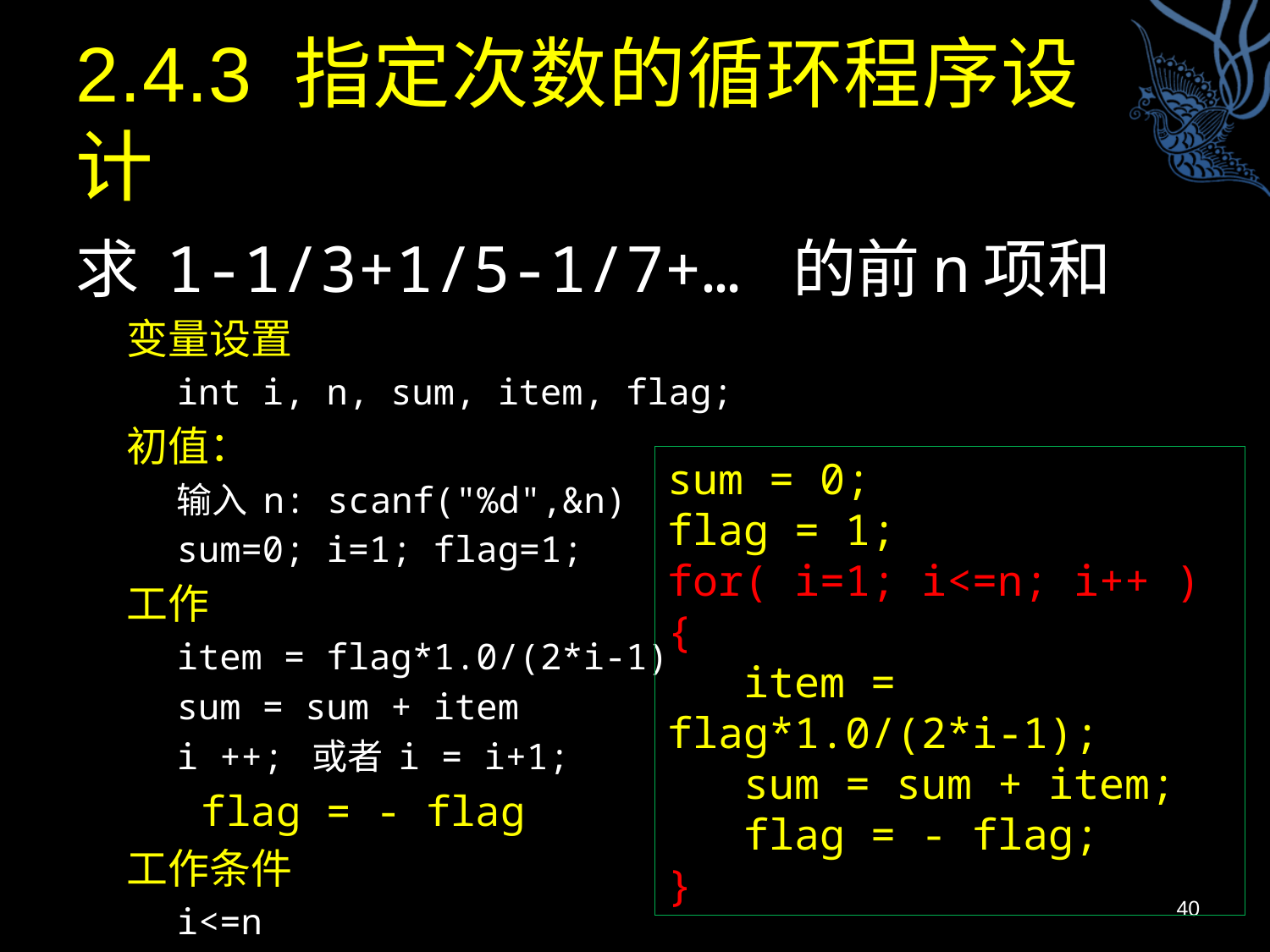

# 2.4.3 指定次数的循环程序设计
求 1-1/3+1/5-1/7+… 的前n项和
变量设置
int i, n, sum, item, flag;
初值：
输入 n: scanf("%d",&n)
sum=0; i=1; flag=1;
工作
item = flag*1.0/(2*i-1)
sum = sum + item
i ++; 或者 i = i+1;
   flag = - flag
工作条件
i<=n
sum = 0;
flag = 1;
for( i=1; i<=n; i++ )
{
   item = flag*1.0/(2*i-1);
   sum = sum + item;
   flag = - flag;
}
40